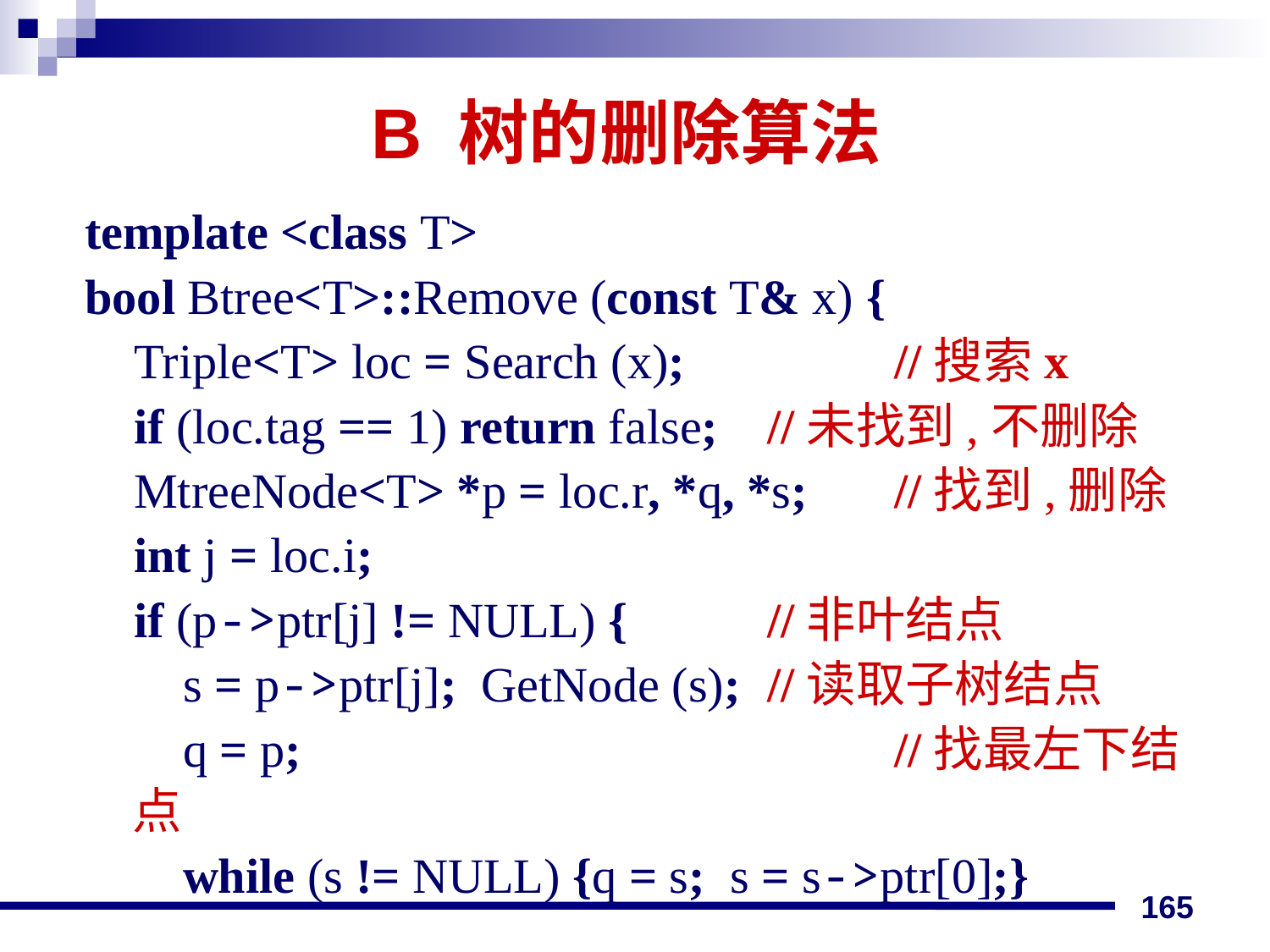

# B 树的删除算法
template <class T>
bool Btree<T>::Remove (const T& x) {
    Triple<T> loc = Search (x);		//搜索x
    if (loc.tag == 1) return false;	//未找到,不删除
    MtreeNode<T> *p = loc.r, *q, *s;	//找到,删除
    int j = loc.i;
    if (p->ptr[j] != NULL) {		//非叶结点
        s = p->ptr[j];  GetNode (s);	//读取子树结点
        q = p;					//找最左下结点
        while (s != NULL) {q = s;  s = s->ptr[0];}
165